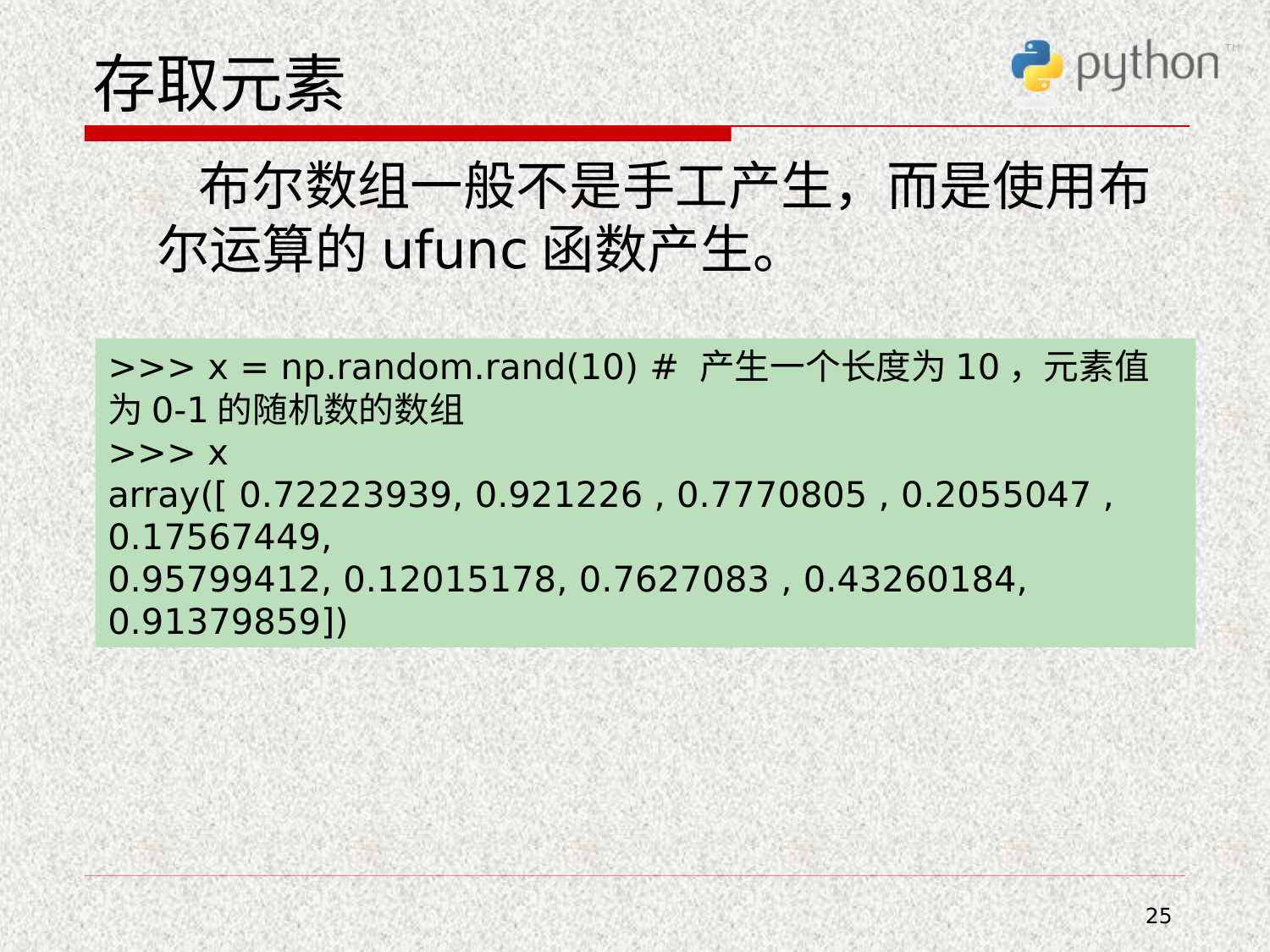

# 存取元素
        布尔数组一般不是手工产生，而是使用布尔运算的ufunc函数产生。
>>> x = np.random.rand(10) # 产生一个长度为10，元素值为0-1的随机数的数组
>>> x
array([ 0.72223939, 0.921226 , 0.7770805 , 0.2055047 , 0.17567449,
0.95799412, 0.12015178, 0.7627083 , 0.43260184, 0.91379859])
25